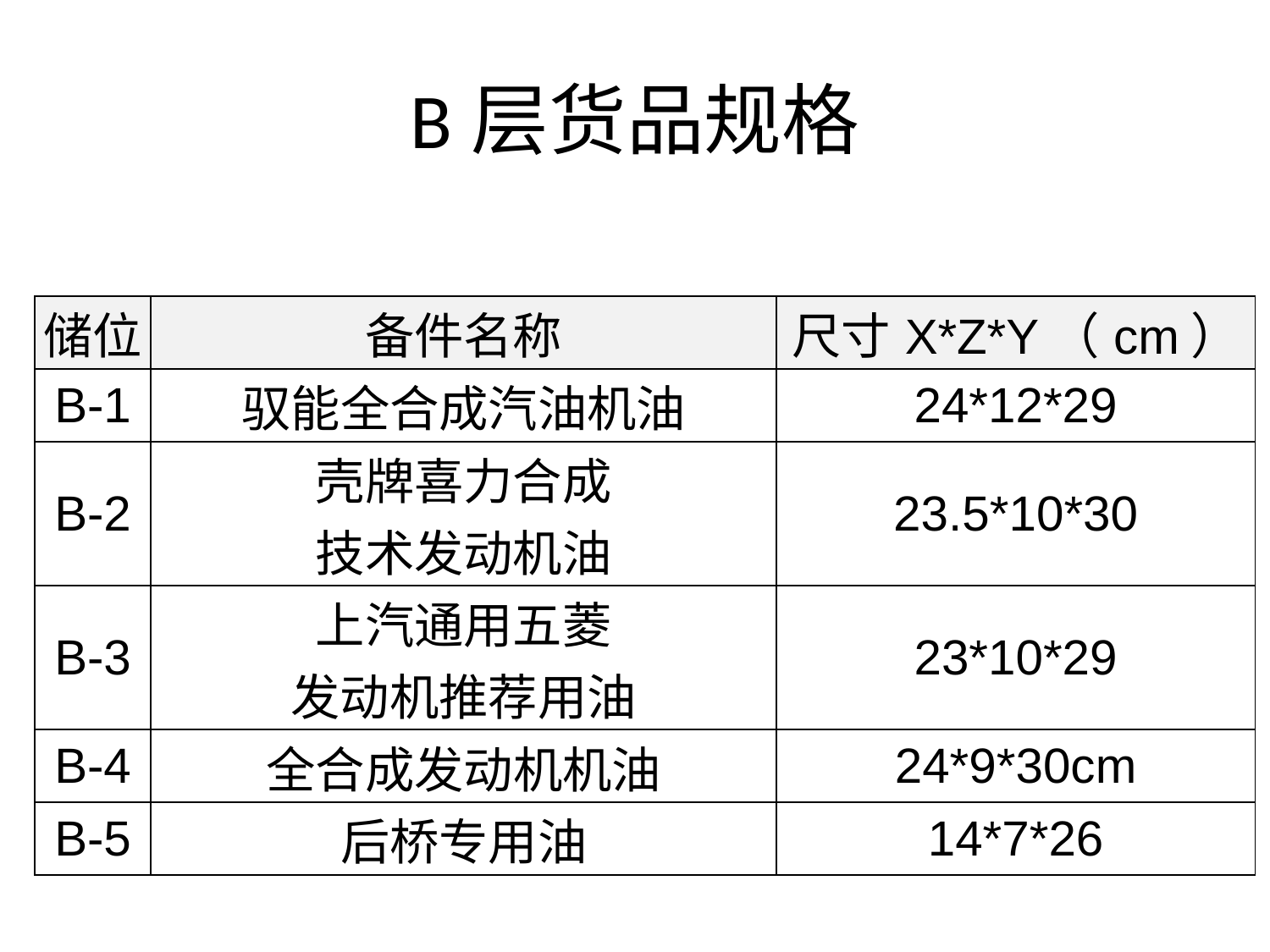

# B层货品规格
| 储位 | 备件名称 | 尺寸X\*Z\*Y（cm） |
| --- | --- | --- |
| B-1 | 驭能全合成汽油机油 | 24\*12\*29 |
| B-2 | 壳牌喜力合成 技术发动机油 | 23.5\*10\*30 |
| B-3 | 上汽通用五菱 发动机推荐用油 | 23\*10\*29 |
| B-4 | 全合成发动机机油 | 24\*9\*30cm |
| B-5 | 后桥专用油 | 14\*7\*26 |